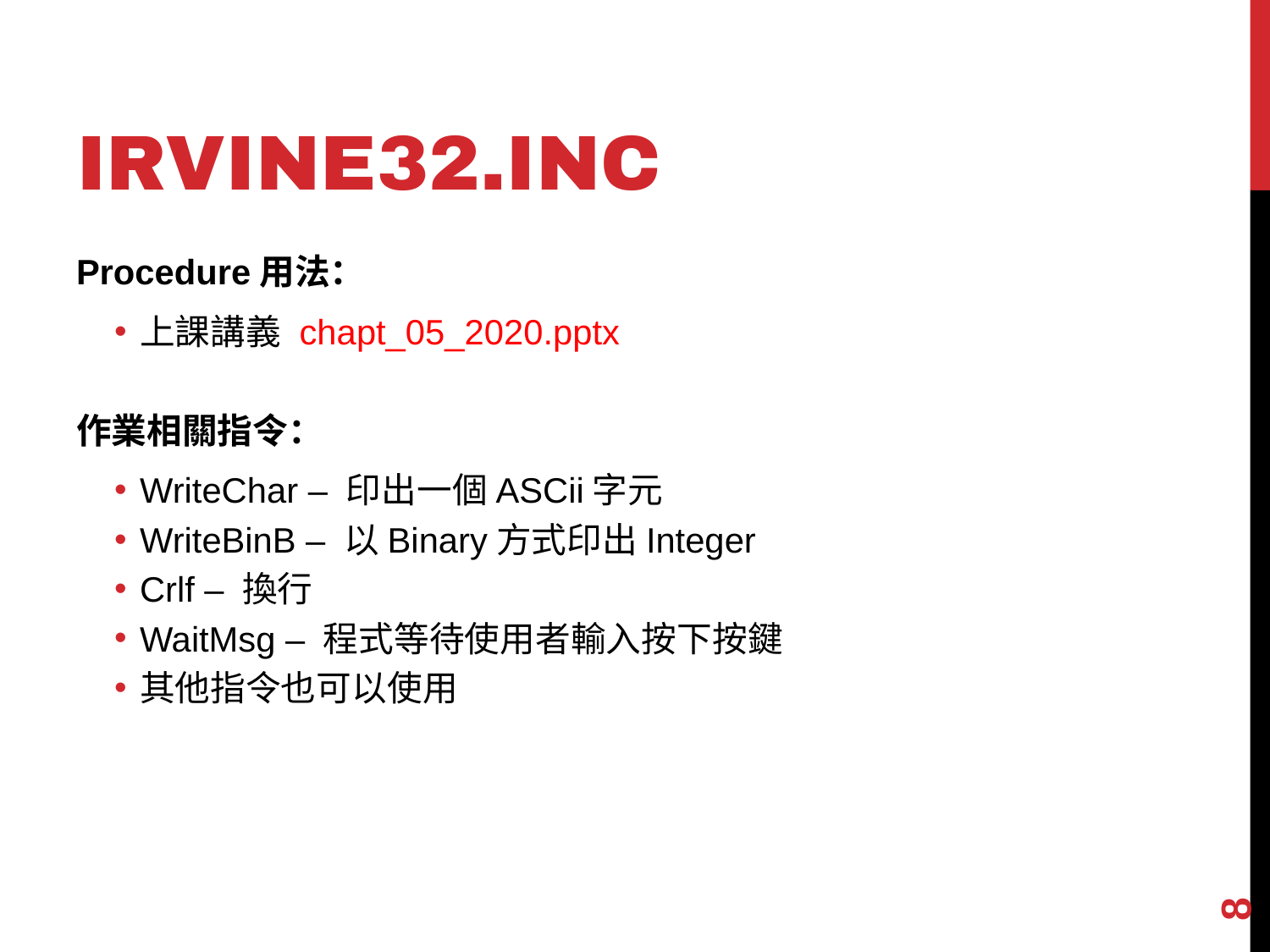

# IRVINE32.INC
Procedure用法：
上課講義 chapt_05_2020.pptx

作業相關指令：
WriteChar – 印出一個ASCii字元
WriteBinB – 以Binary方式印出Integer
Crlf – 換行
WaitMsg – 程式等待使用者輸入按下按鍵
其他指令也可以使用
8